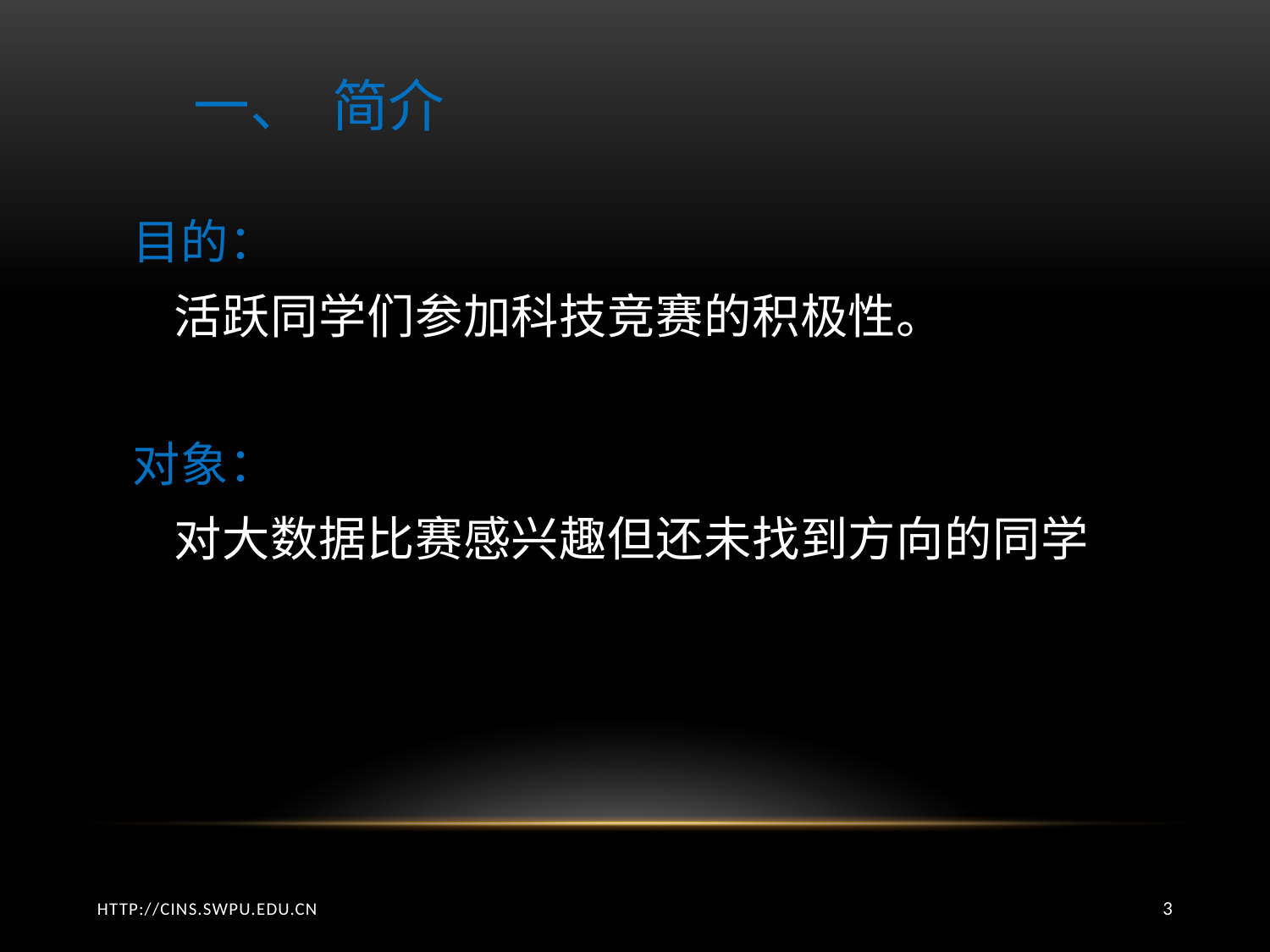

一、  简介
目的：
   活跃同学们参加科技竞赛的积极性。

对象：
   对大数据比赛感兴趣但还未找到方向的同学

http://cins.swpu.edu.cn
3